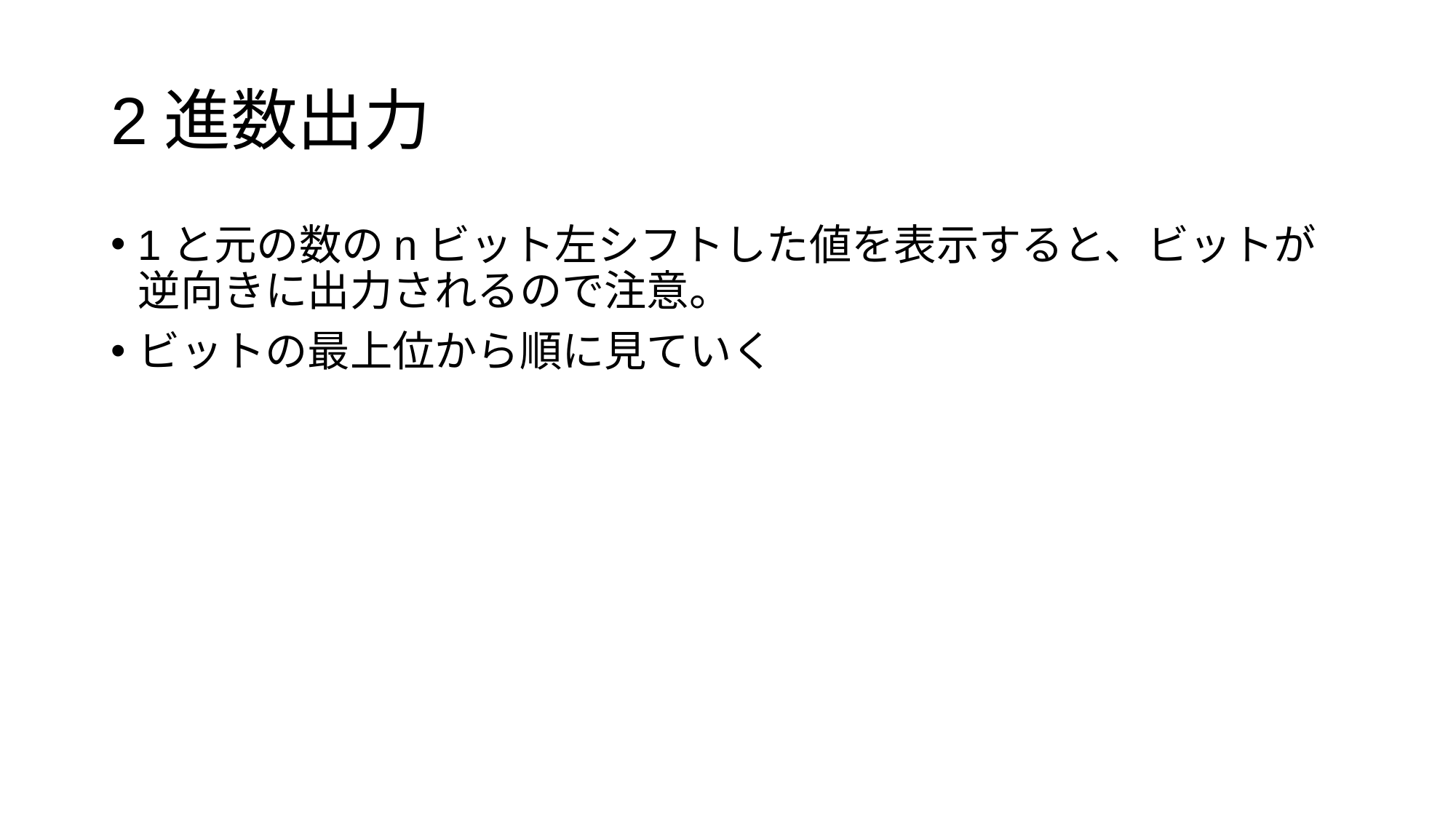

# 2進数出力
1と元の数のnビット左シフトした値を表示すると、ビットが逆向きに出力されるので注意。
ビットの最上位から順に見ていく